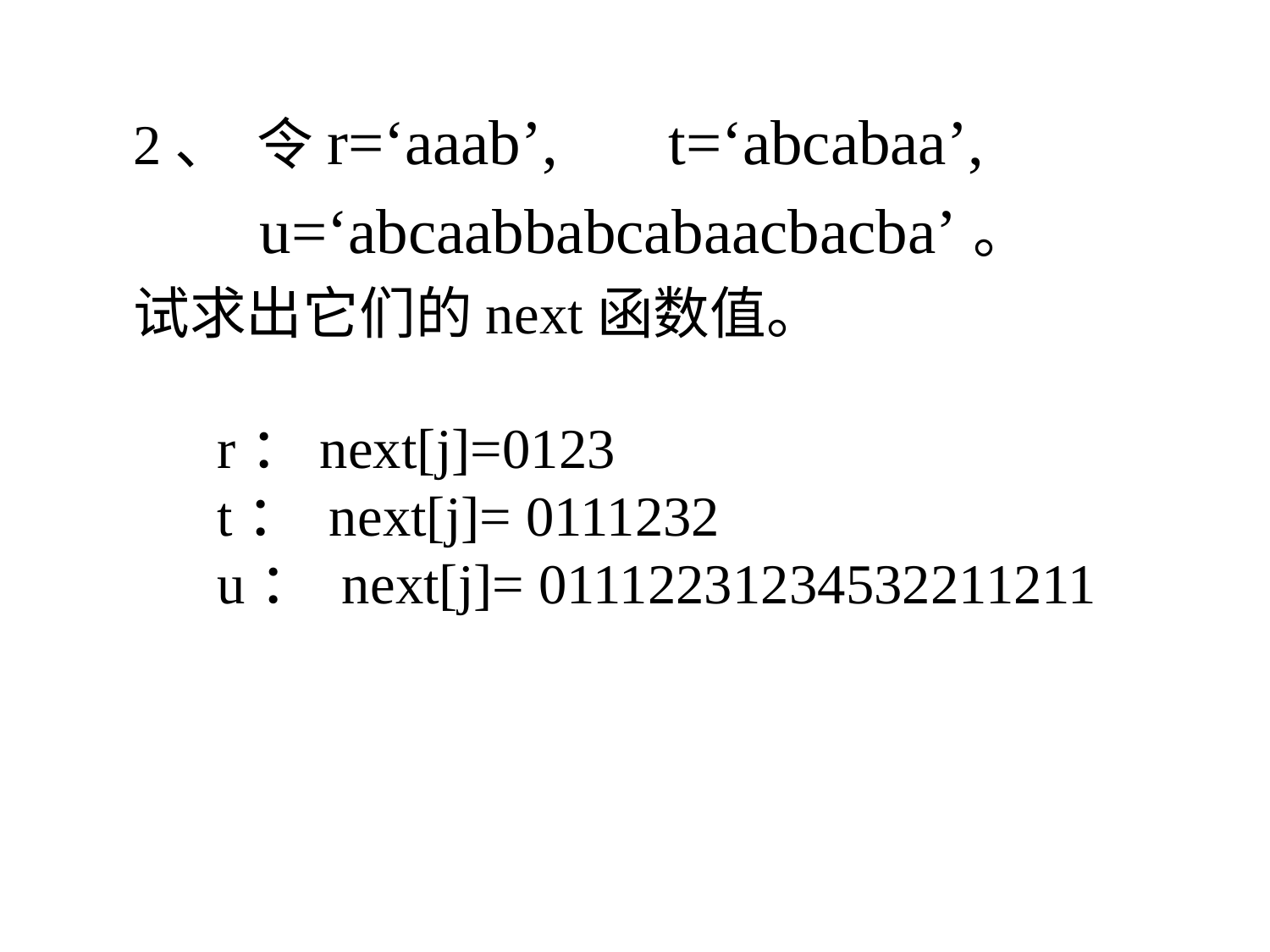

2、  令r=‘aaab’, 　t=‘abcabaa’,
　　u=‘abcaabbabcabaacbacba’。
试求出它们的next函数值。
r：next[j]=0123
t： next[j]= 0111232
u： next[j]= 01112231234532211211